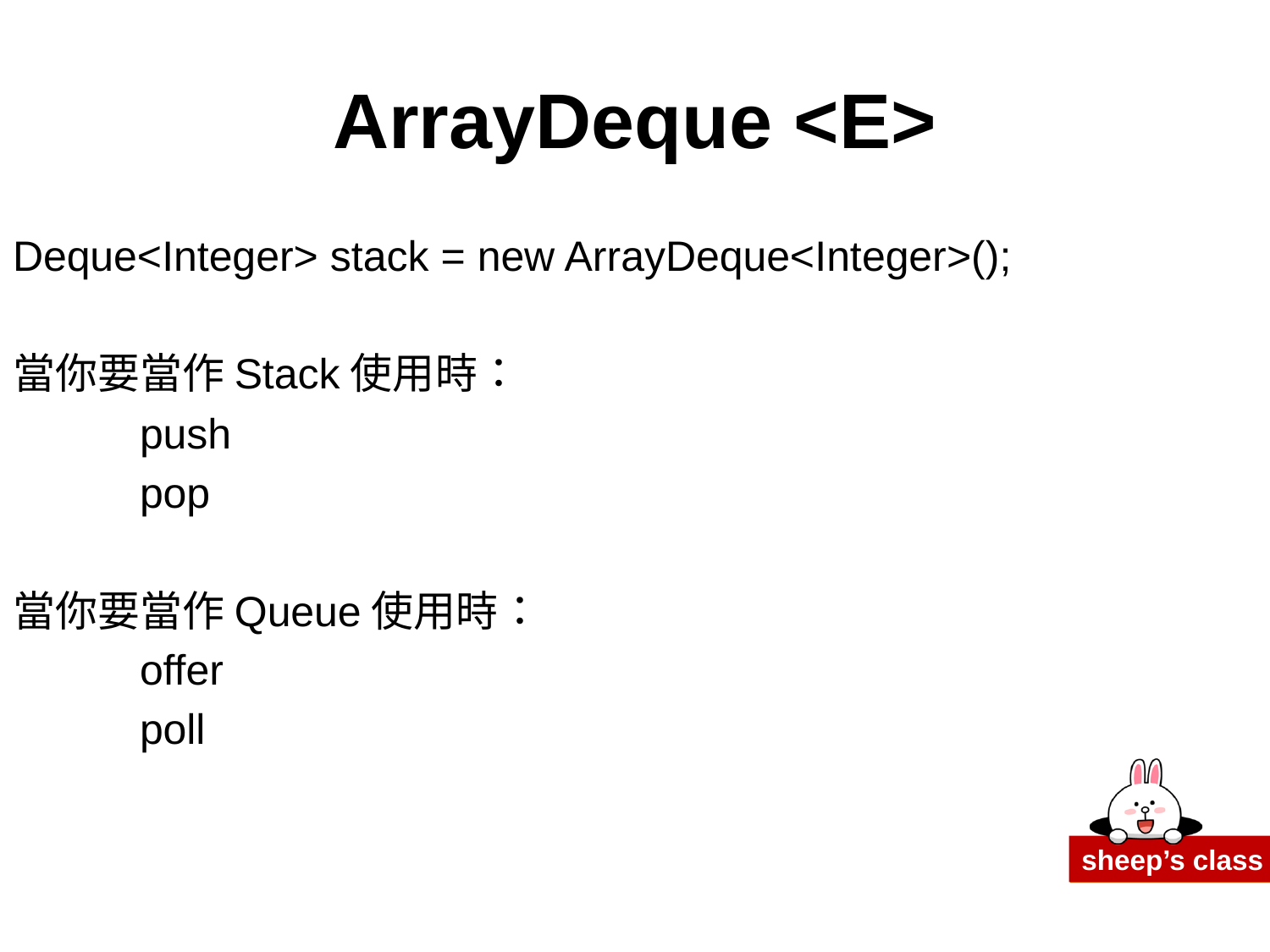

# ArrayDeque <E>
Deque<Integer> stack = new ArrayDeque<Integer>();

當你要當作Stack使用時：
	push
	pop

當你要當作Queue使用時：
	offer
	poll